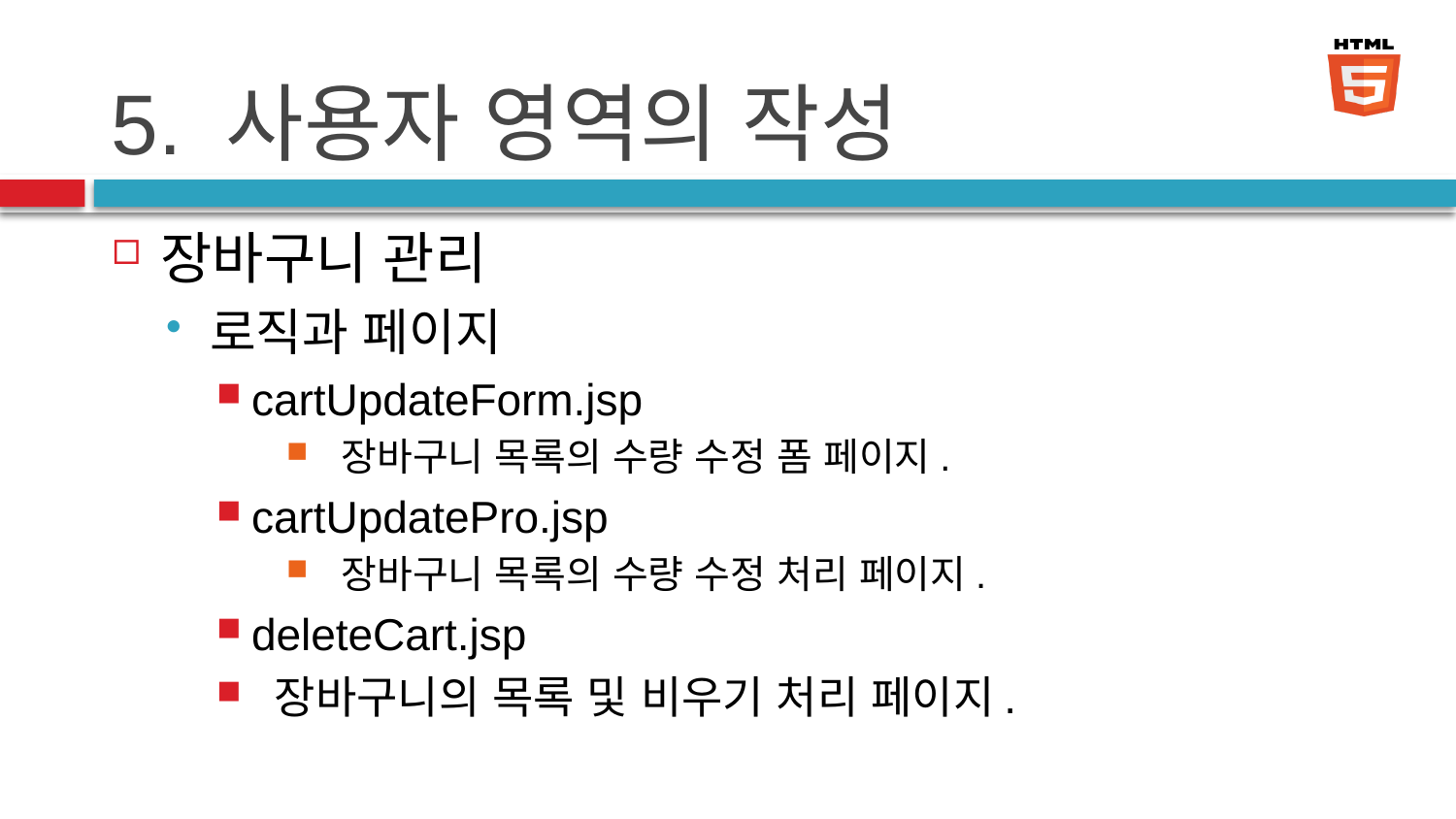

# 5. 사용자 영역의 작성
장바구니 관리
로직과 페이지
cartUpdateForm.jsp
 장바구니 목록의 수량 수정 폼 페이지.
cartUpdatePro.jsp
 장바구니 목록의 수량 수정 처리 페이지.
deleteCart.jsp
 장바구니의 목록 및 비우기 처리 페이지.